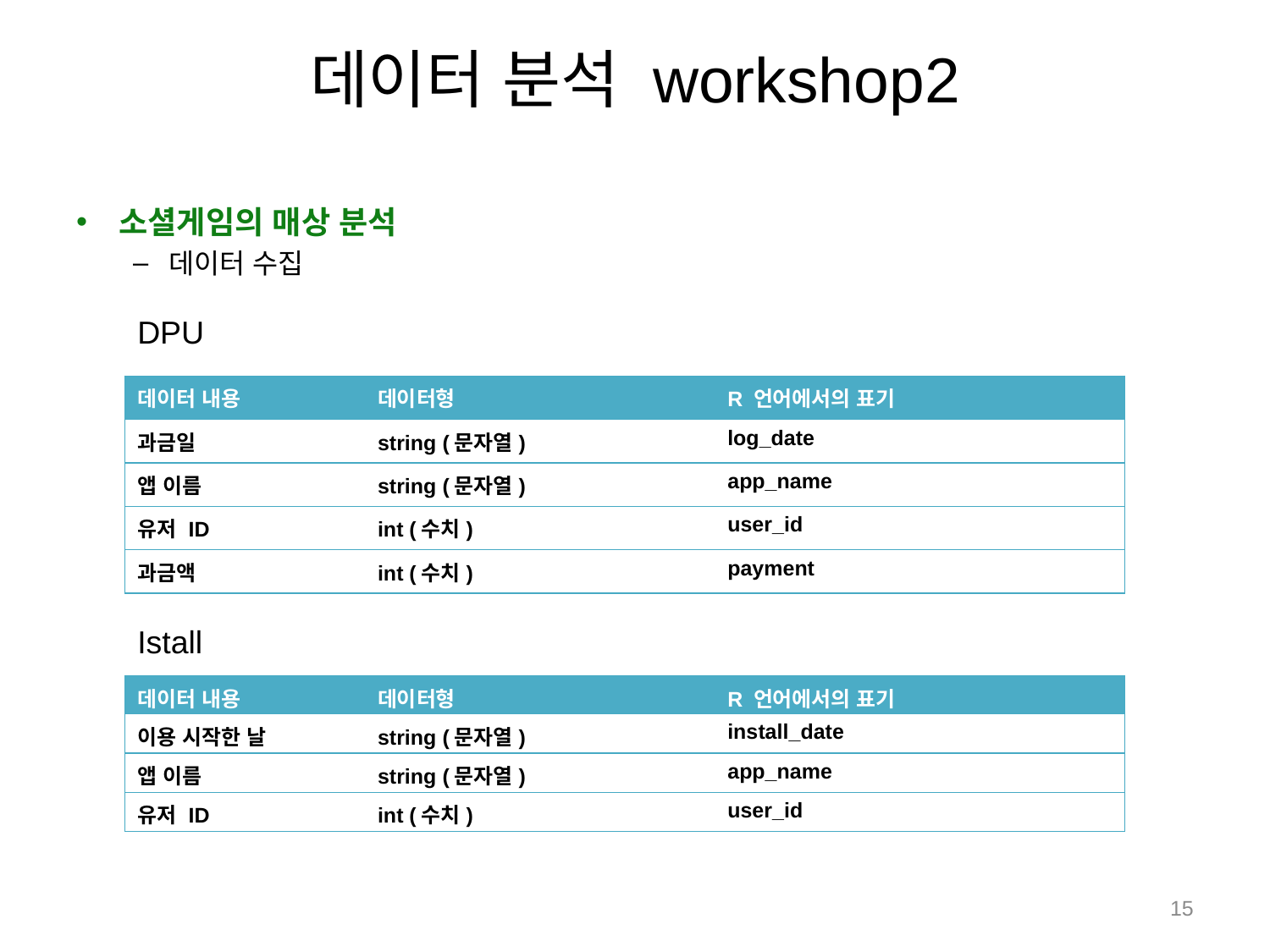

# 데이터 분석 workshop2
소셜게임의 매상 분석
데이터 수집
DPU
| 데이터 내용 | 데이터형 | R 언어에서의 표기 |
| --- | --- | --- |
| 과금일 | string (문자열) | log\_date |
| 앱 이름 | string (문자열) | app\_name |
| 유저 ID | int (수치) | user\_id |
| 과금액 | int (수치) | payment |
Istall
| 데이터 내용 | 데이터형 | R 언어에서의 표기 |
| --- | --- | --- |
| 이용 시작한 날 | string (문자열) | install\_date |
| 앱 이름 | string (문자열) | app\_name |
| 유저 ID | int (수치) | user\_id |
15